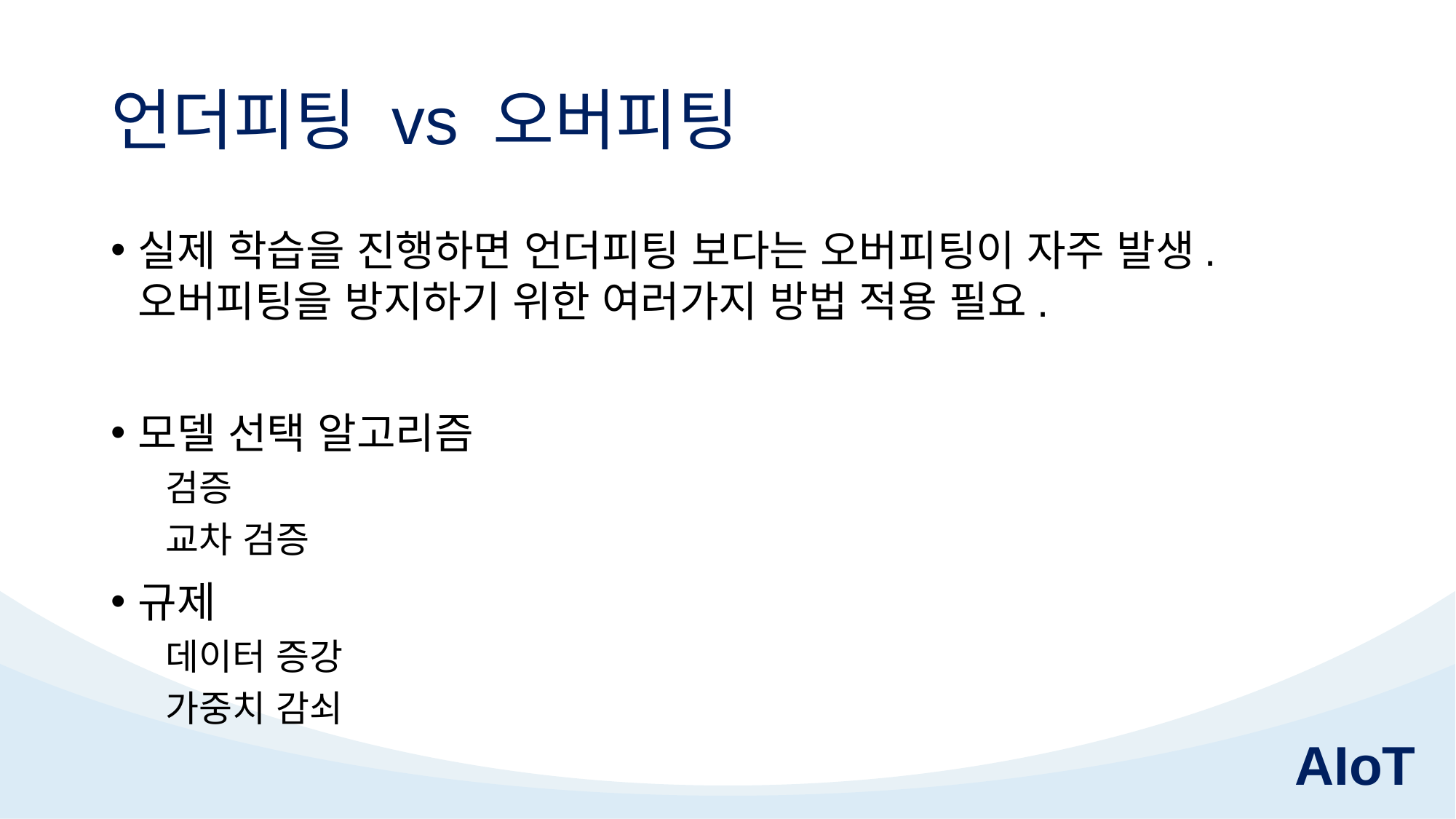

# 언더피팅 vs 오버피팅
실제 학습을 진행하면 언더피팅 보다는 오버피팅이 자주 발생.
오버피팅을 방지하기 위한 여러가지 방법 적용 필요.

모델 선택 알고리즘
검증
교차 검증
규제
데이터 증강
가중치 감쇠